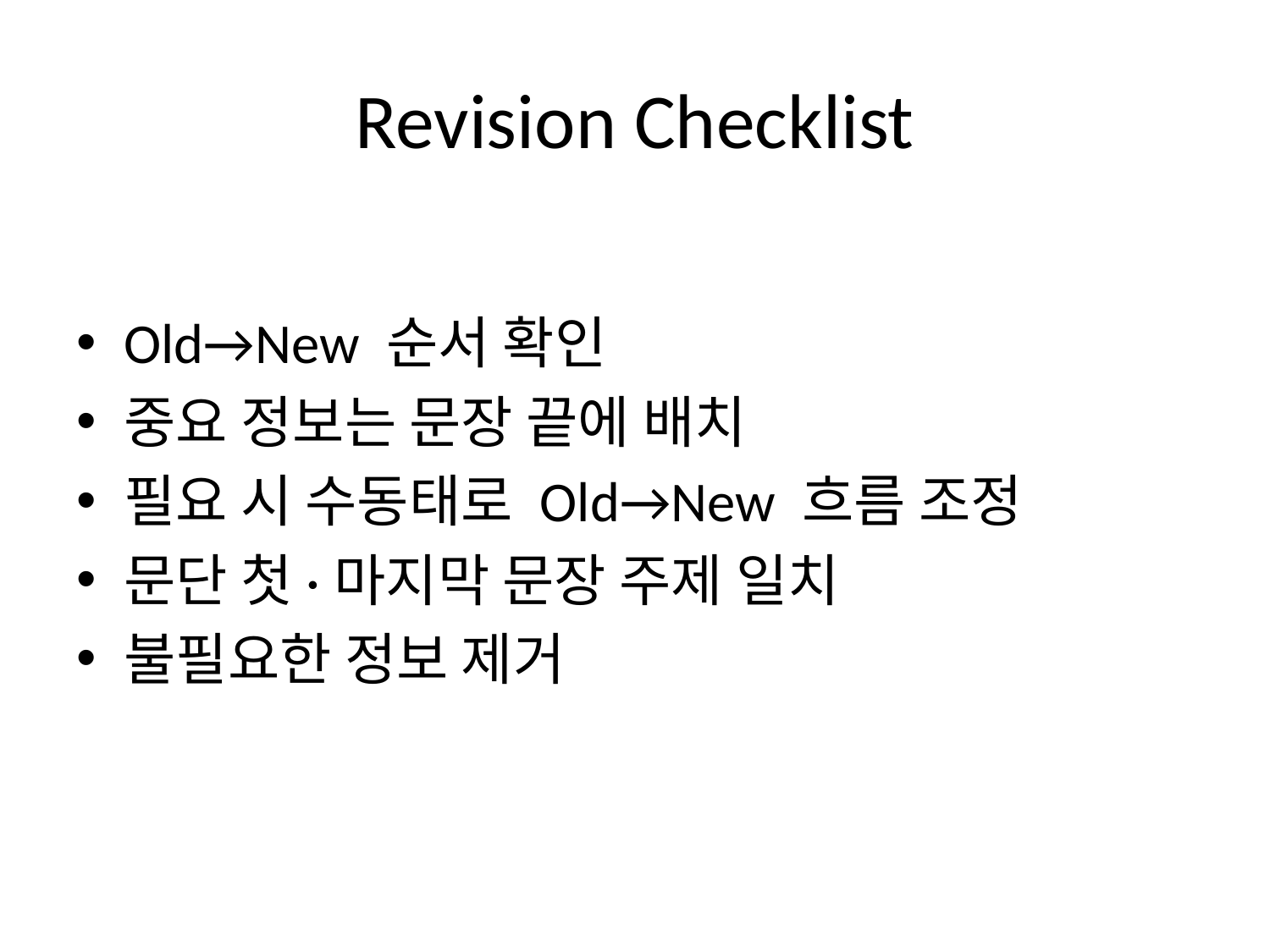

# Revision Checklist

Old→New 순서 확인
중요 정보는 문장 끝에 배치
필요 시 수동태로 Old→New 흐름 조정
문단 첫·마지막 문장 주제 일치
불필요한 정보 제거